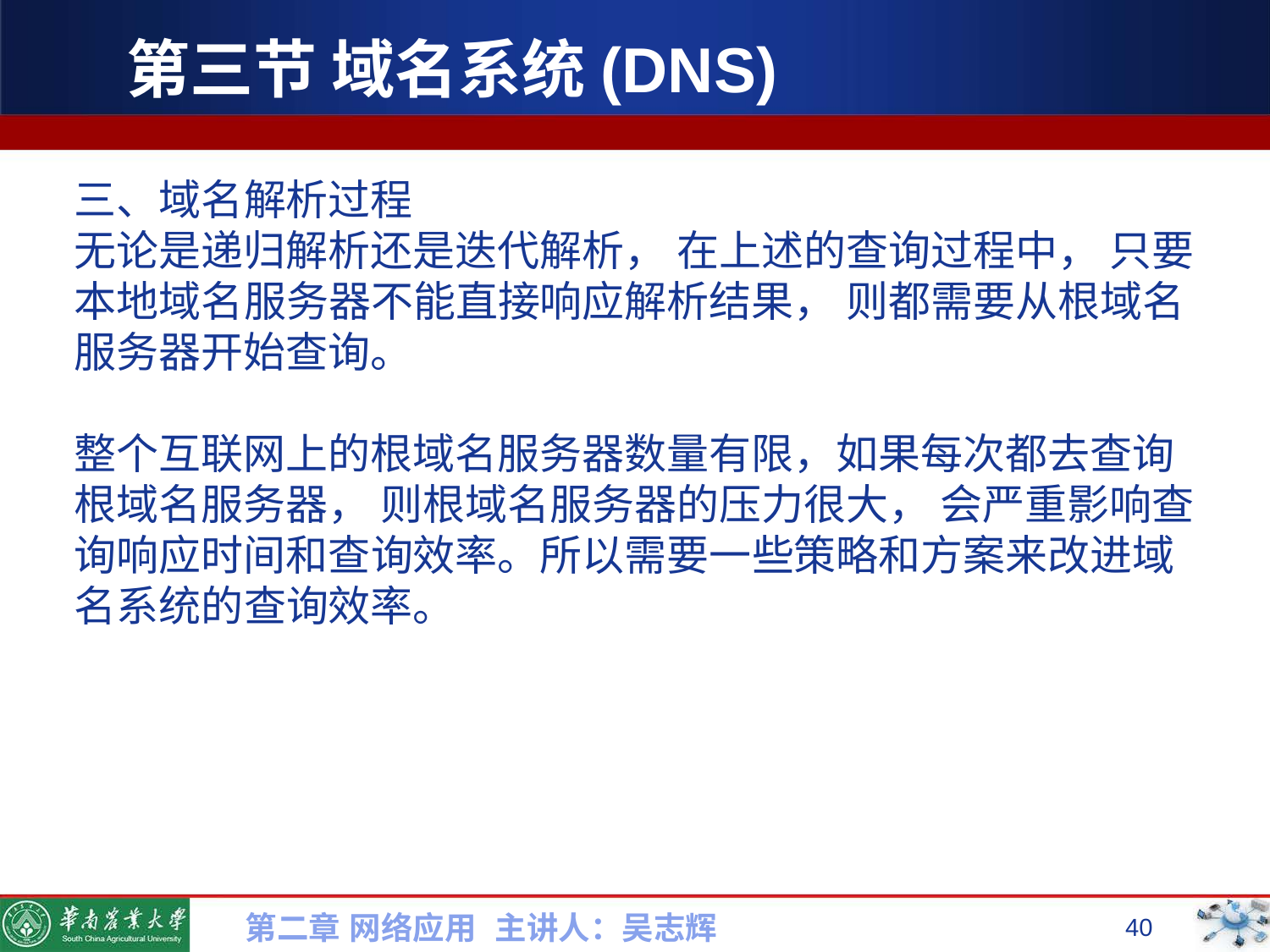

# 第三节 域名系统(DNS)
三、域名解析过程
无论是递归解析还是迭代解析， 在上述的查询过程中， 只要本地域名服务器不能直接响应解析结果， 则都需要从根域名服务器开始查询。

整个互联网上的根域名服务器数量有限，如果每次都去查询根域名服务器， 则根域名服务器的压力很大， 会严重影响查询响应时间和查询效率。所以需要一些策略和方案来改进域名系统的查询效率。
第二章 网络应用  主讲人：吴志辉
40